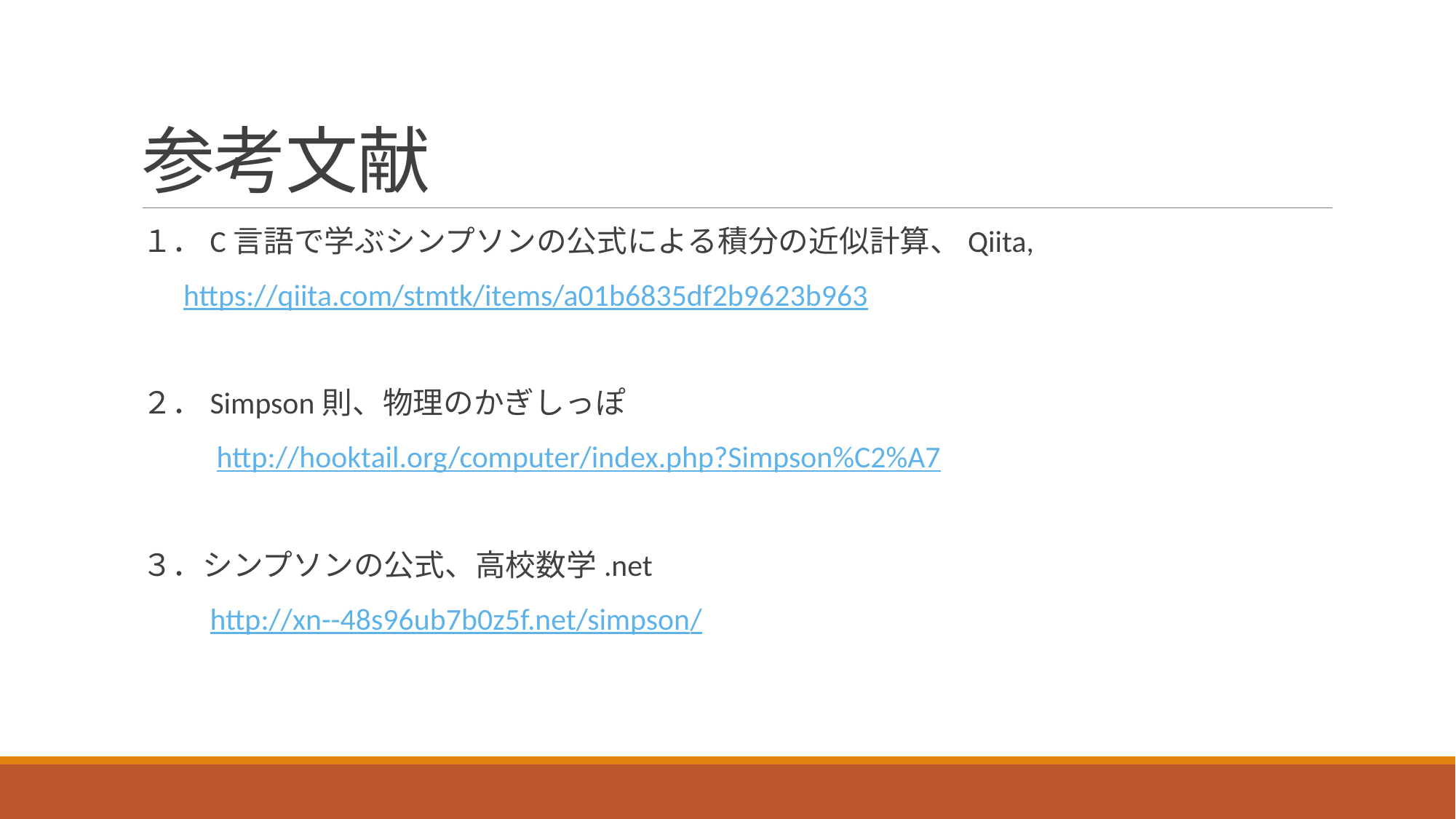

# 参考文献
１．C言語で学ぶシンプソンの公式による積分の近似計算、Qiita,
      https://qiita.com/stmtk/items/a01b6835df2b9623b963

２．Simpson則、物理のかぎしっぽ
　　 http://hooktail.org/computer/index.php?Simpson%C2%A7

３．シンプソンの公式、高校数学.net
　　http://xn--48s96ub7b0z5f.net/simpson/